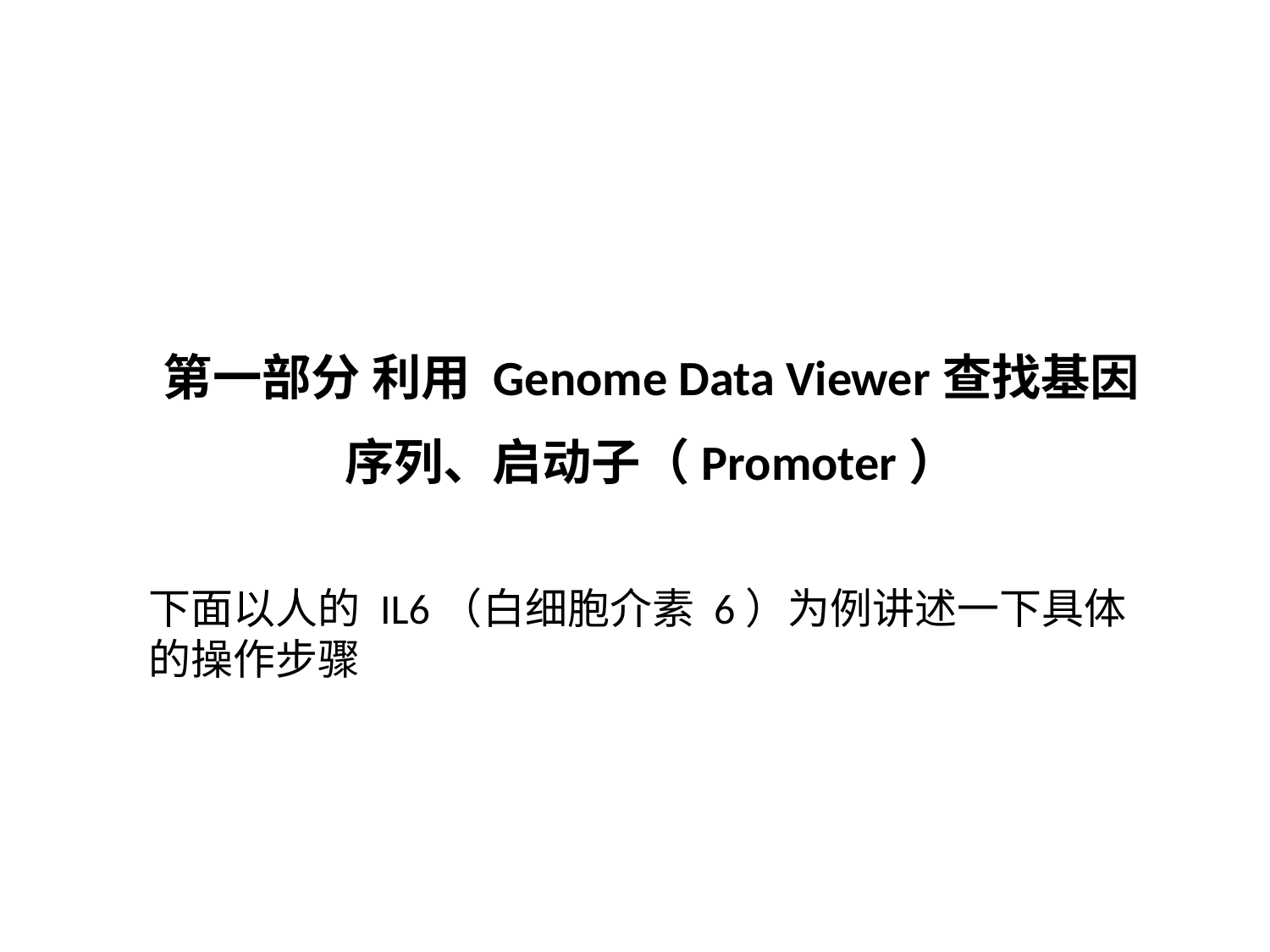

第一部分 利用 Genome Data Viewer查找基因
序列、启动子（Promoter）
下面以人的 IL6（白细胞介素 6）为例讲述一下具体的操作步骤